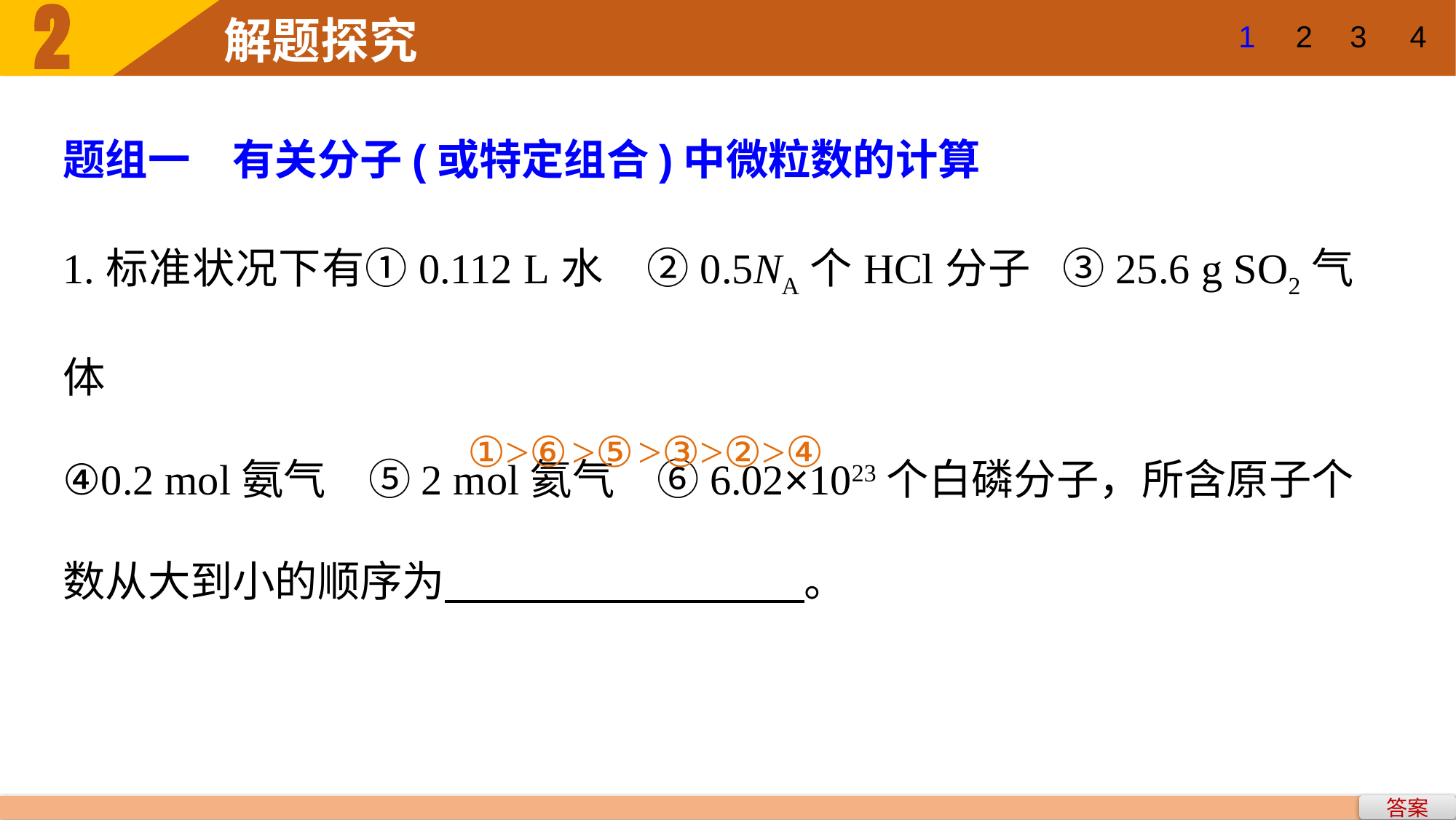

1
2
3
4
题组一　有关分子(或特定组合)中微粒数的计算
1.标准状况下有①0.112 L水　②0.5NA个HCl分子   ③25.6 g SO2气体
④0.2 mol氨气　⑤2 mol氦气　⑥6.02×1023个白磷分子，所含原子个数从大到小的顺序为                                      。
①>⑥>⑤>③>②>④
答案